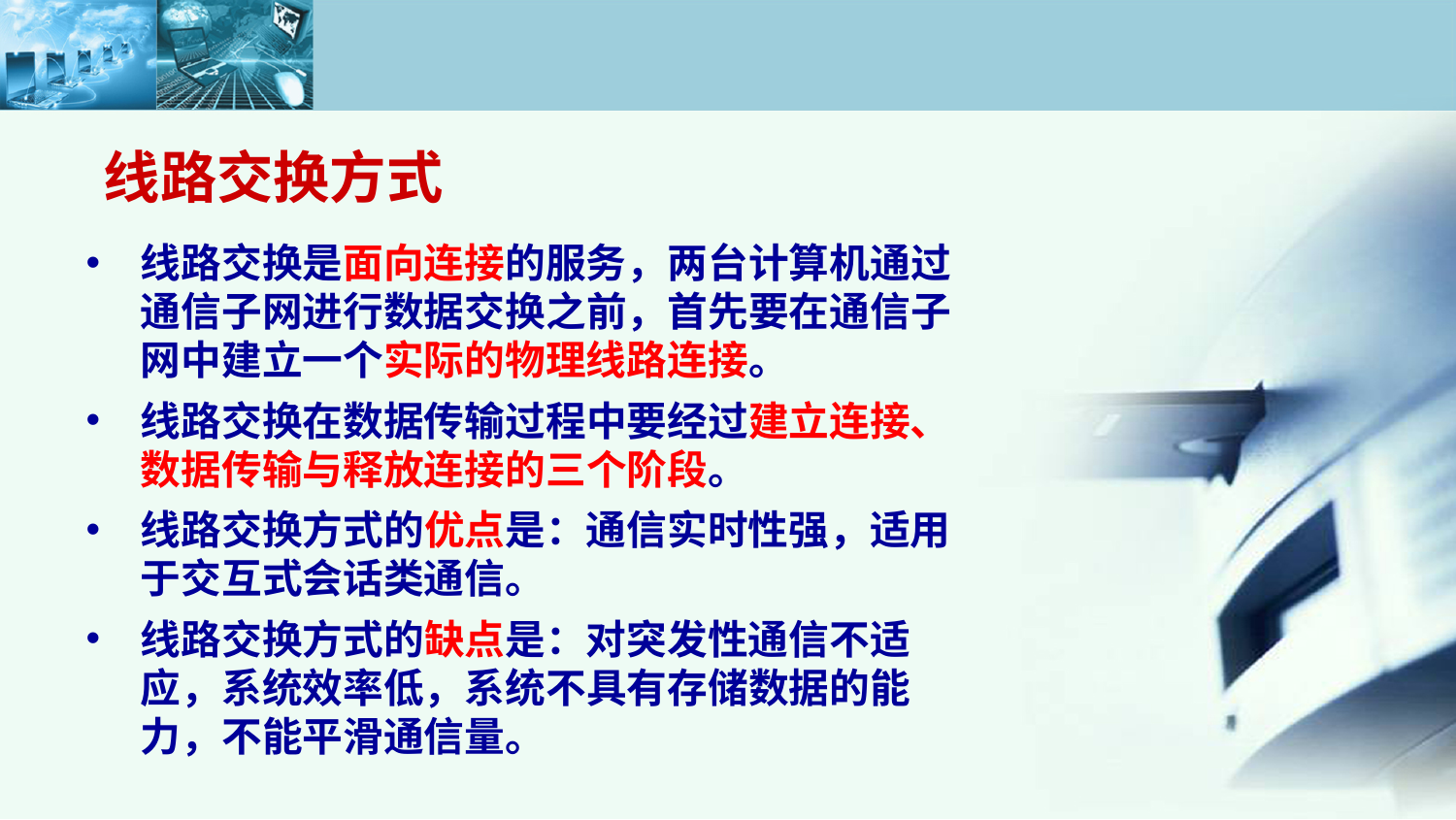

线路交换方式
线路交换是面向连接的服务，两台计算机通过通信子网进行数据交换之前，首先要在通信子网中建立一个实际的物理线路连接。
线路交换在数据传输过程中要经过建立连接、数据传输与释放连接的三个阶段。
线路交换方式的优点是：通信实时性强，适用于交互式会话类通信。
线路交换方式的缺点是：对突发性通信不适应，系统效率低，系统不具有存储数据的能力，不能平滑通信量。